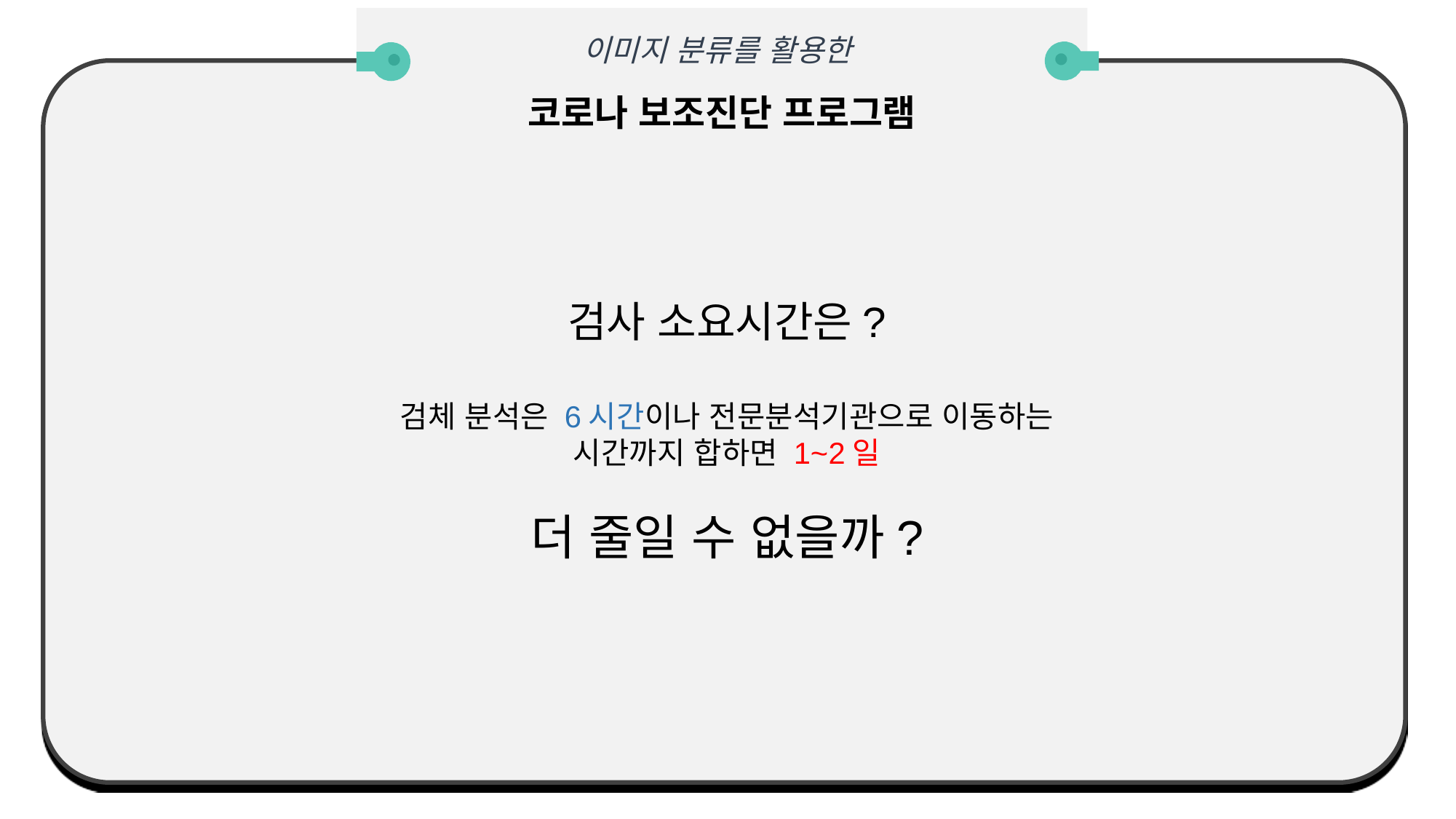

이미지 분류를 활용한
코로나 보조진단 프로그램

검사 소요시간은?

검체 분석은 6시간이나 전문분석기관으로 이동하는 시간까지 합하면 1~2일

더 줄일 수 없을까?